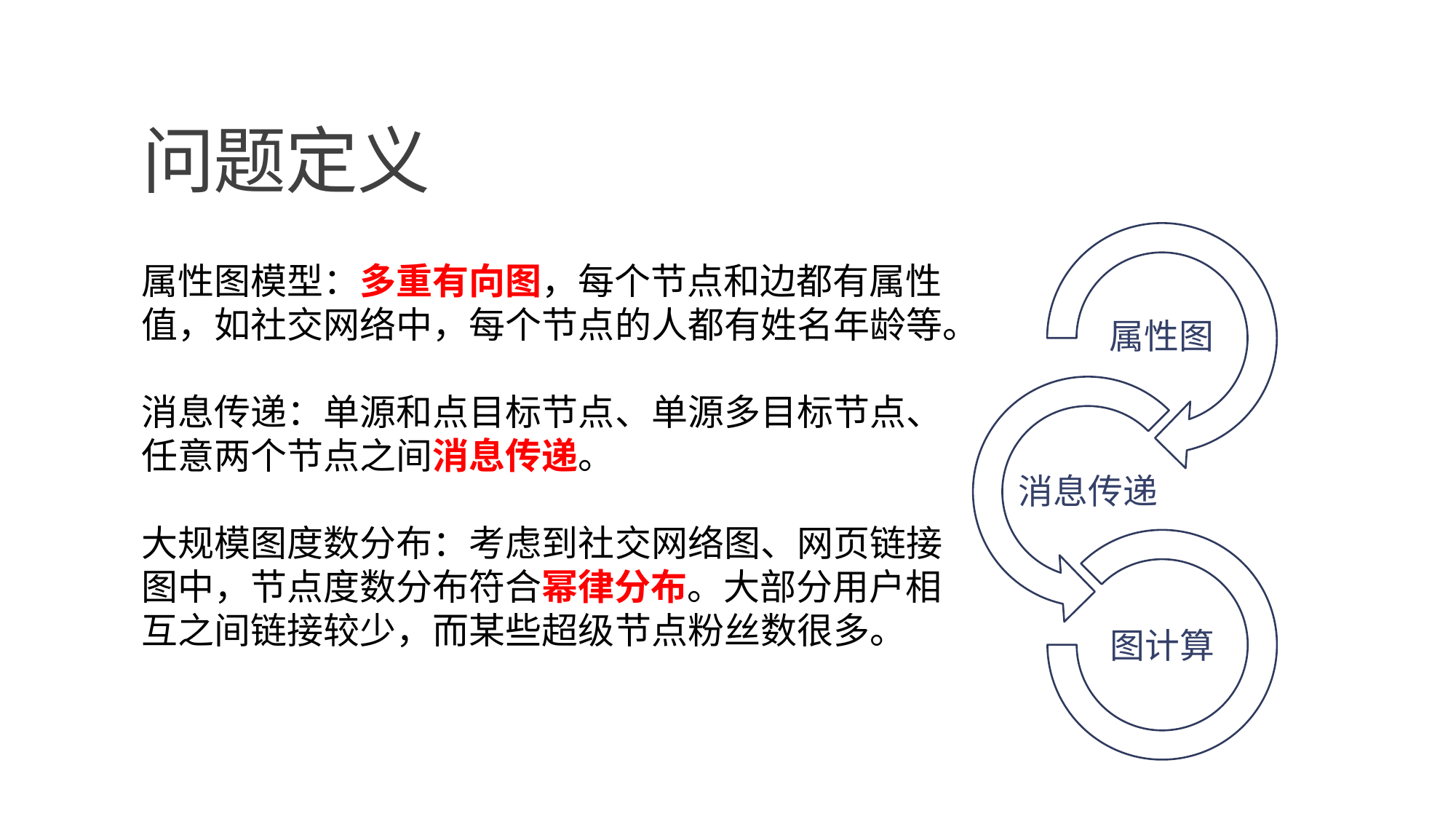

# 问题定义
属性图
消息传递
图计算
属性图模型：多重有向图，每个节点和边都有属性值，如社交网络中，每个节点的人都有姓名年龄等。

消息传递：单源和点目标节点、单源多目标节点、
任意两个节点之间消息传递。

大规模图度数分布：考虑到社交网络图、网页链接图中，节点度数分布符合幂律分布。大部分用户相互之间链接较少，而某些超级节点粉丝数很多。